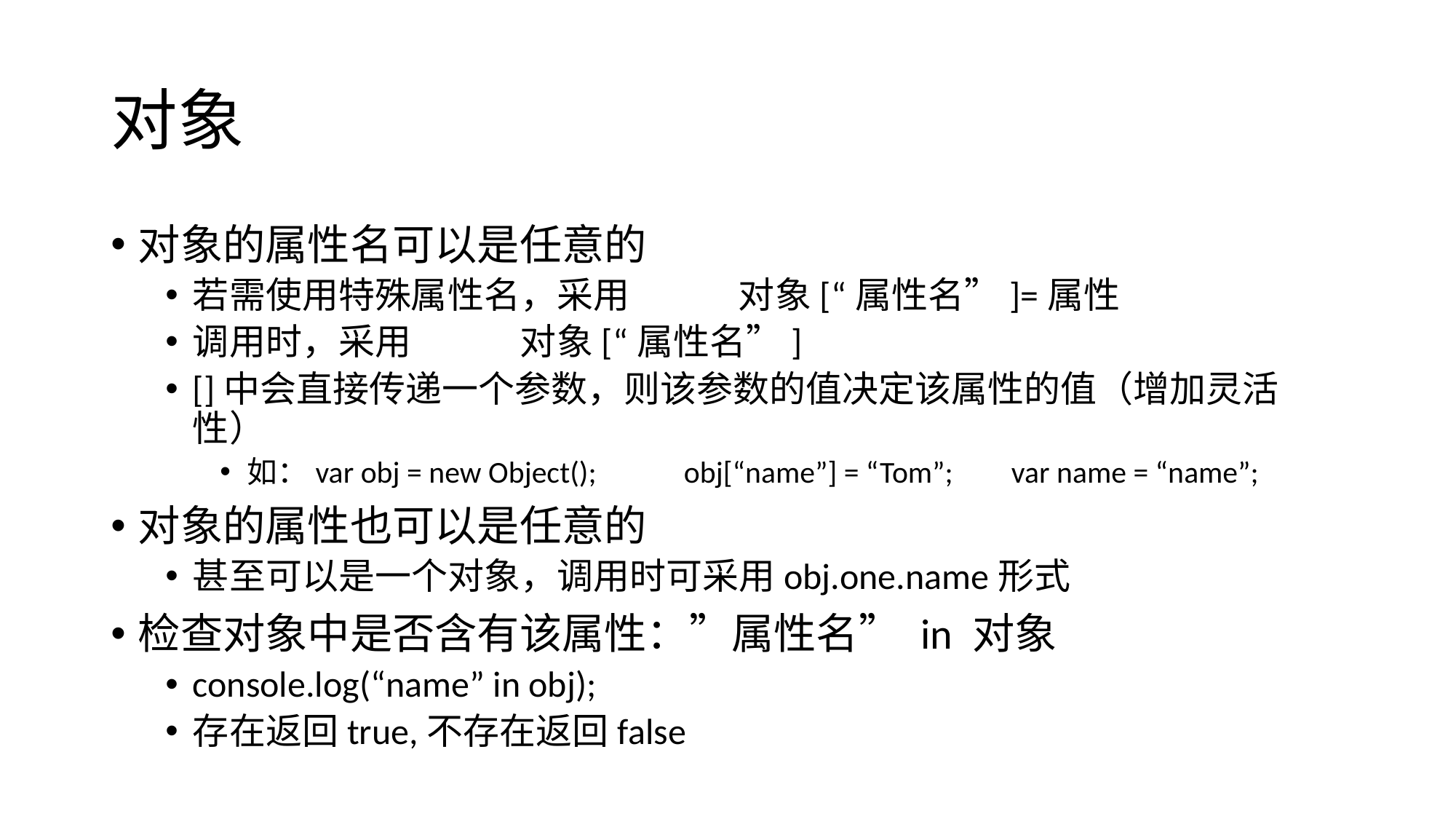

# 对象
对象的属性名可以是任意的
若需使用特殊属性名，采用	对象[“属性名”]=属性
调用时，采用	对象[“属性名”]
[]中会直接传递一个参数，则该参数的值决定该属性的值（增加灵活性）
如：var obj = new Object();	obj[“name”] = “Tom”;	var name = “name”;
对象的属性也可以是任意的
甚至可以是一个对象，调用时可采用obj.one.name形式
检查对象中是否含有该属性：”属性名” in 对象
console.log(“name” in obj);
存在返回true,不存在返回false